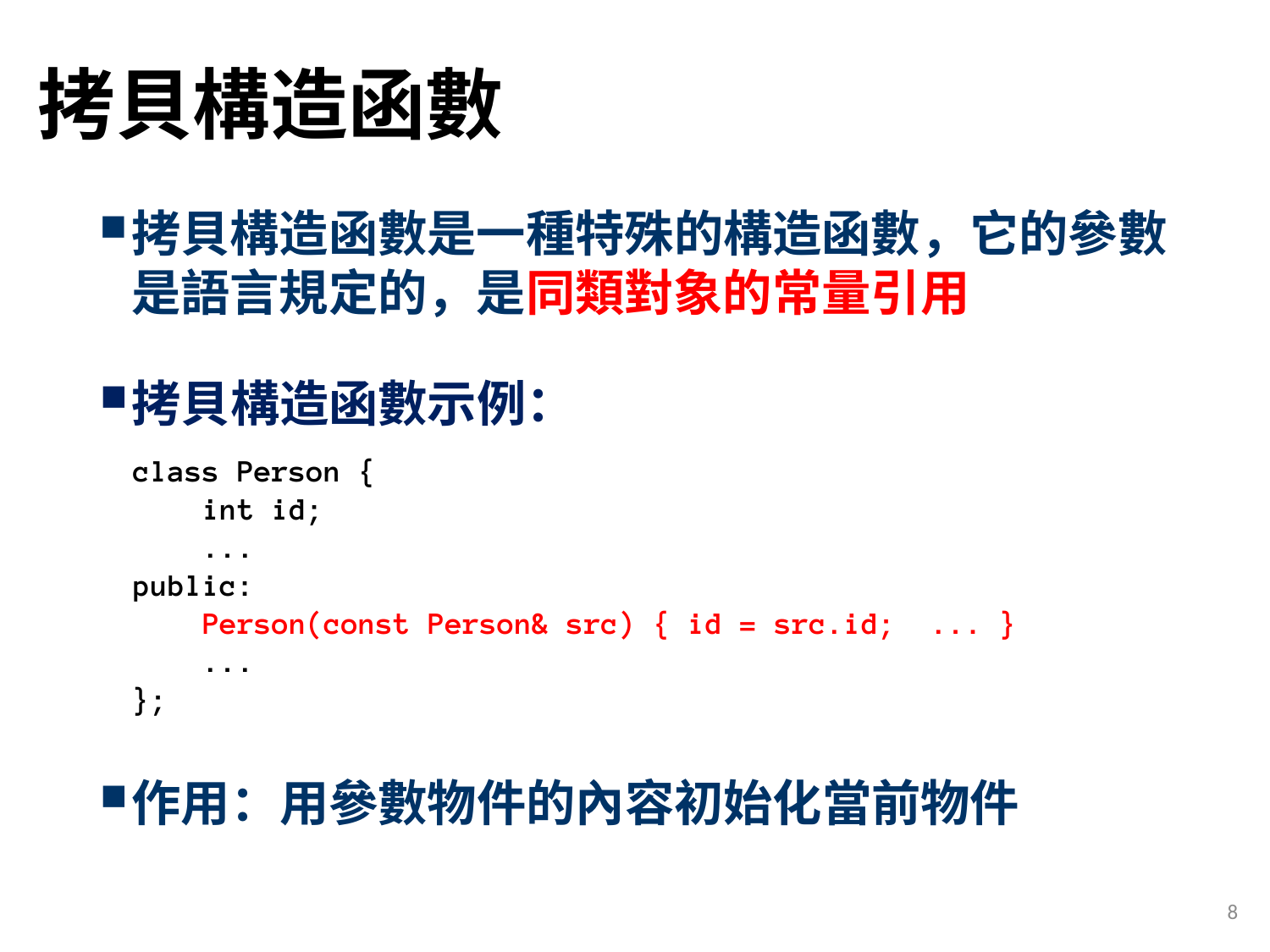

# 拷貝構造函數
拷貝構造函數是一種特殊的構造函數，它的參數是語言規定的，是同類對象的常量引用
拷貝構造函數示例：
class Person {
    int id;
    ...
public:
    Person(const Person& src) { id = src.id;  ... }
    ...
};
作用：用參數物件的內容初始化當前物件
8